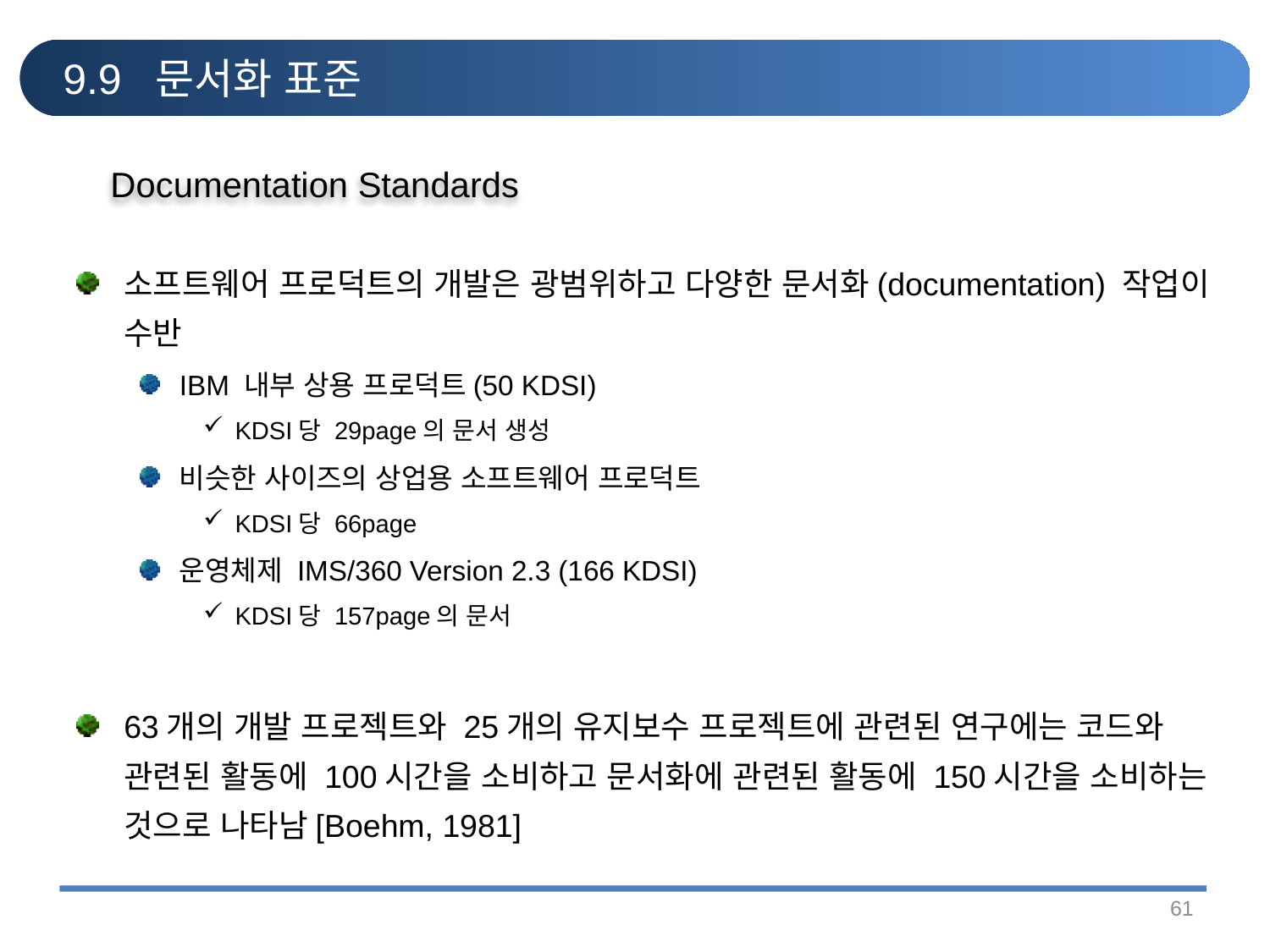

# 9.9  문서화 표준
Documentation Standards
소프트웨어 프로덕트의 개발은 광범위하고 다양한 문서화(documentation) 작업이 수반
IBM 내부 상용 프로덕트(50 KDSI)
KDSI당 29page의 문서 생성
비슷한 사이즈의 상업용 소프트웨어 프로덕트
KDSI당 66page
운영체제 IMS/360 Version 2.3 (166 KDSI)
KDSI당 157page의 문서

63개의 개발 프로젝트와 25개의 유지보수 프로젝트에 관련된 연구에는 코드와 관련된 활동에 100시간을 소비하고 문서화에 관련된 활동에 150시간을 소비하는 것으로 나타남[Boehm, 1981]

61